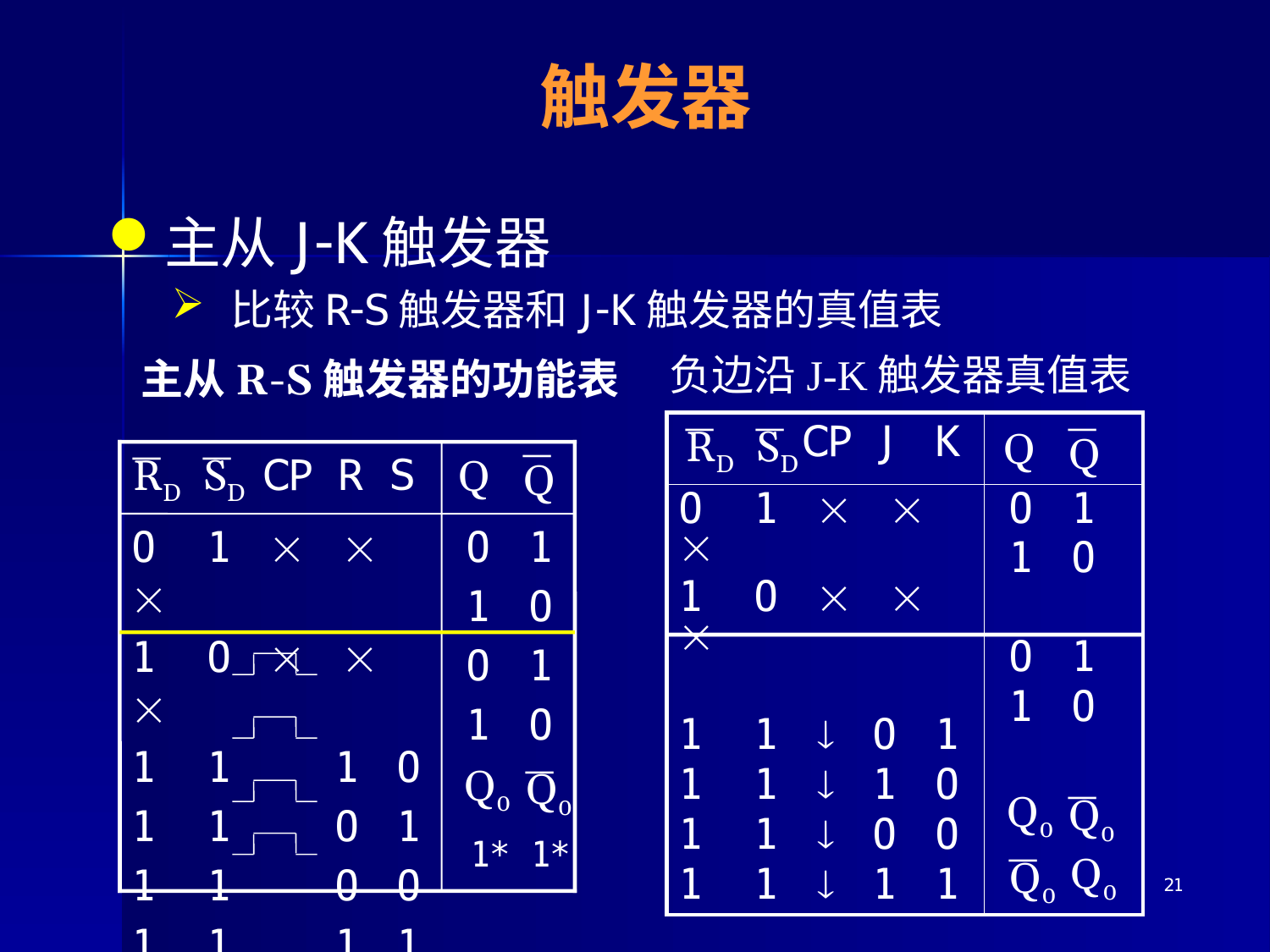

# 触发器
主从J-K触发器
 比较R-S触发器和J-K触发器的真值表
负边沿J-K触发器真值表
主从R-S触发器的功能表
_
RD
_
Q
_
SD
_
Q
_
RD
_
SD
          CP  R  S

0    1   ×   ×   ×
1    0   ×   ×   ×
1    1        1   0
1    1        0   1
1    1        0   0
1    1        1   1

 0   1
 1   0
 0   1
 1   0

1*  1*

Q
_
Q0
Q0
| CP J K |  |
| --- | --- |
| 0 1 × × × 1 0 × × × 1 1 ↓ 0 1 1 1 ↓ 1 0 1 1 ↓ 0 0 1 1 ↓ 1 1 | 0 1 1 0 0 1 1 0 |
Q

_
Q0
Q0
_
Q0
Q0
21